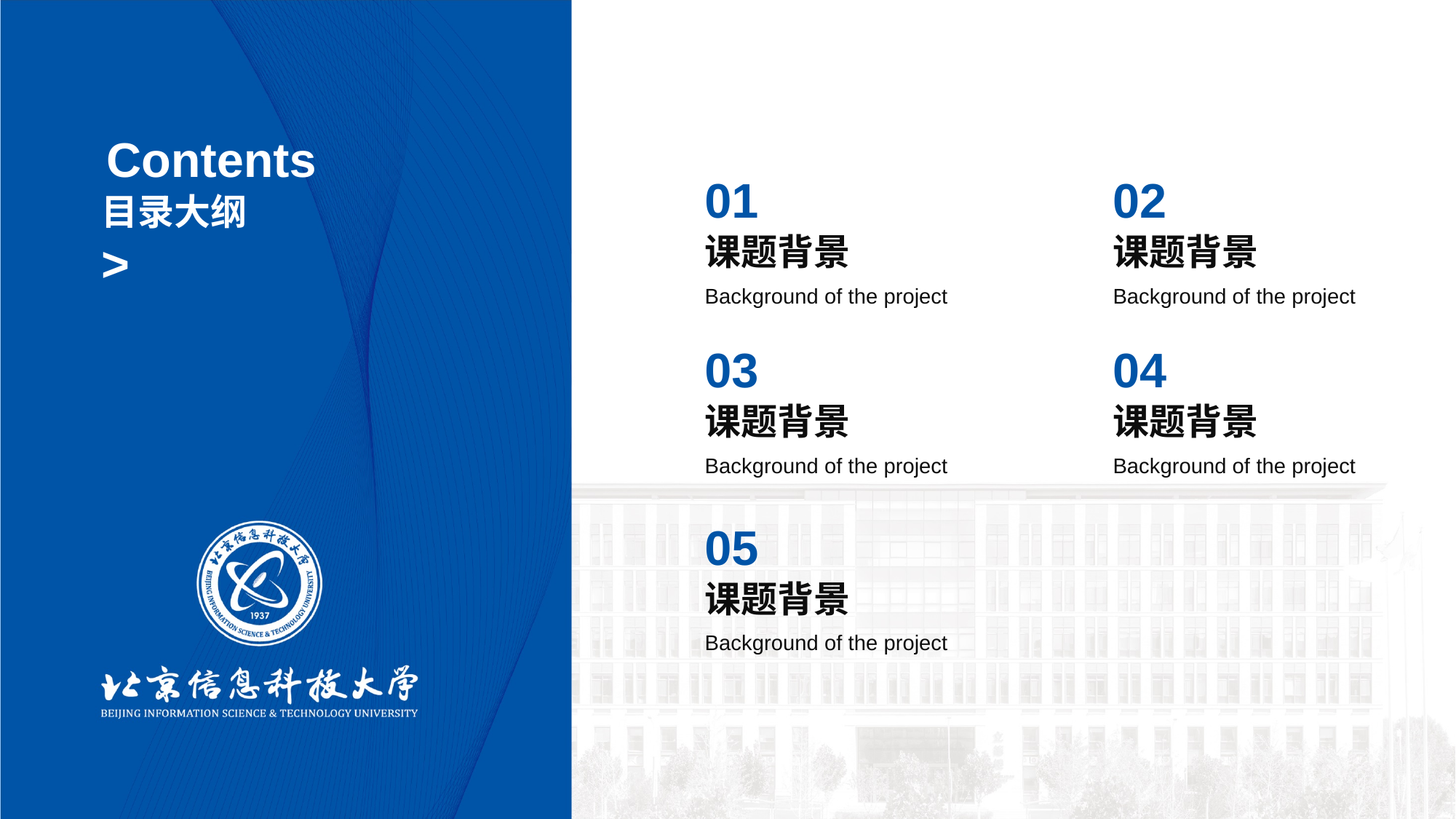

Contents
01
02
目录大纲
>
课题背景
课题背景
Background of the project
Background of the project
03
04
课题背景
课题背景
Background of the project
Background of the project
05
课题背景
Background of the project